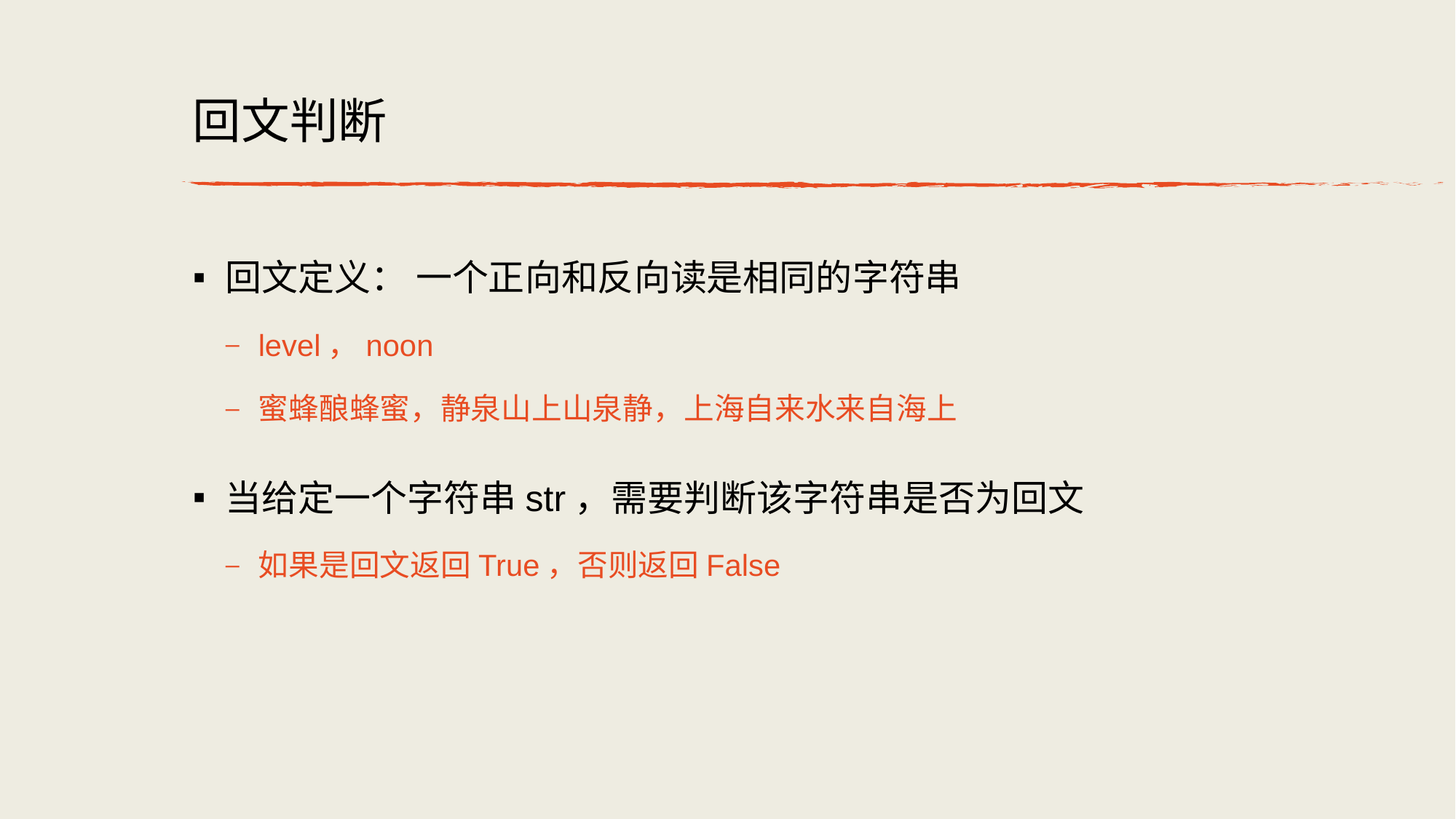

# 回文判断
回文定义： ⼀个正向和反向读是相同的字符串
level，noon
蜜蜂酿蜂蜜，静泉⼭上⼭泉静，上海⾃来⽔来⾃海上
当给定⼀个字符串str，需要判断该字符串是否为回⽂
如果是回⽂返回True，否则返回False